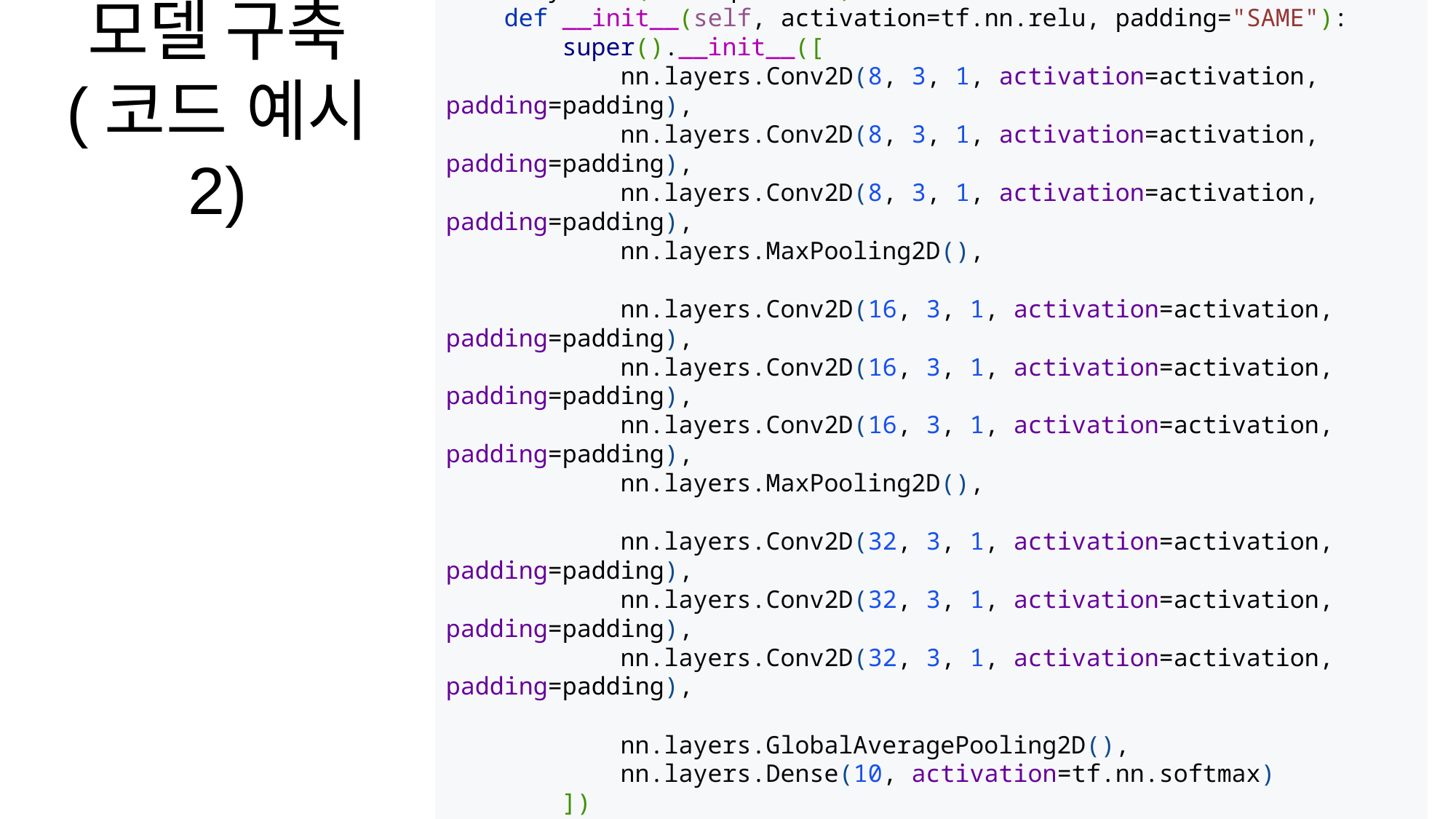

# 모델 구축 (코드 예시 2)
# 방법 2: Sequential API 사용해서 모델 정의하기 class MyModel(nn.Sequential): def __init__(self, activation=tf.nn.relu, padding="SAME"): super().__init__([ nn.layers.Conv2D(8, 3, 1, activation=activation, padding=padding), nn.layers.Conv2D(8, 3, 1, activation=activation, padding=padding), nn.layers.Conv2D(8, 3, 1, activation=activation, padding=padding), nn.layers.MaxPooling2D(), nn.layers.Conv2D(16, 3, 1, activation=activation, padding=padding), nn.layers.Conv2D(16, 3, 1, activation=activation, padding=padding), nn.layers.Conv2D(16, 3, 1, activation=activation, padding=padding), nn.layers.MaxPooling2D(), nn.layers.Conv2D(32, 3, 1, activation=activation, padding=padding), nn.layers.Conv2D(32, 3, 1, activation=activation, padding=padding), nn.layers.Conv2D(32, 3, 1, activation=activation, padding=padding), nn.layers.GlobalAveragePooling2D(), nn.layers.Dense(10, activation=tf.nn.softmax) ]) self.build(input_shape=(None, 28, 28, 1))